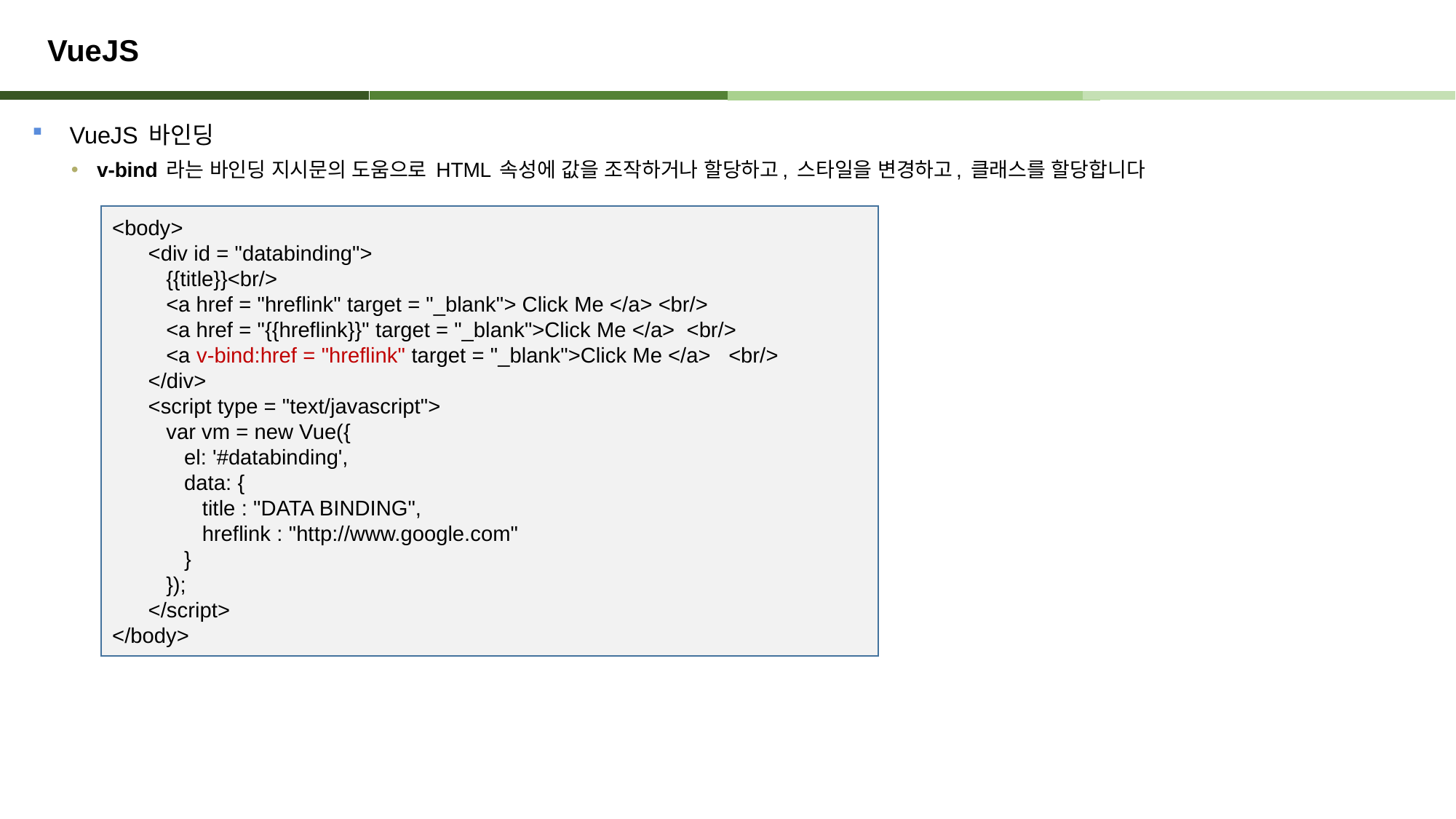

# VueJS
VueJS 바인딩
 v-bind 라는 바인딩 지시문의 도움으로 HTML 속성에 값을 조작하거나 할당하고, 스타일을 변경하고, 클래스를 할당합니다
<body>
      <div id = "databinding">
         {{title}}<br/>
         <a href = "hreflink" target = "_blank"> Click Me </a> <br/>
         <a href = "{{hreflink}}" target = "_blank">Click Me </a>  <br/>
         <a v-bind:href = "hreflink" target = "_blank">Click Me </a>   <br/>
      </div>
      <script type = "text/javascript">
         var vm = new Vue({
            el: '#databinding',
            data: {
               title : "DATA BINDING",
               hreflink : "http://www.google.com"
            }
         });
      </script>
</body>